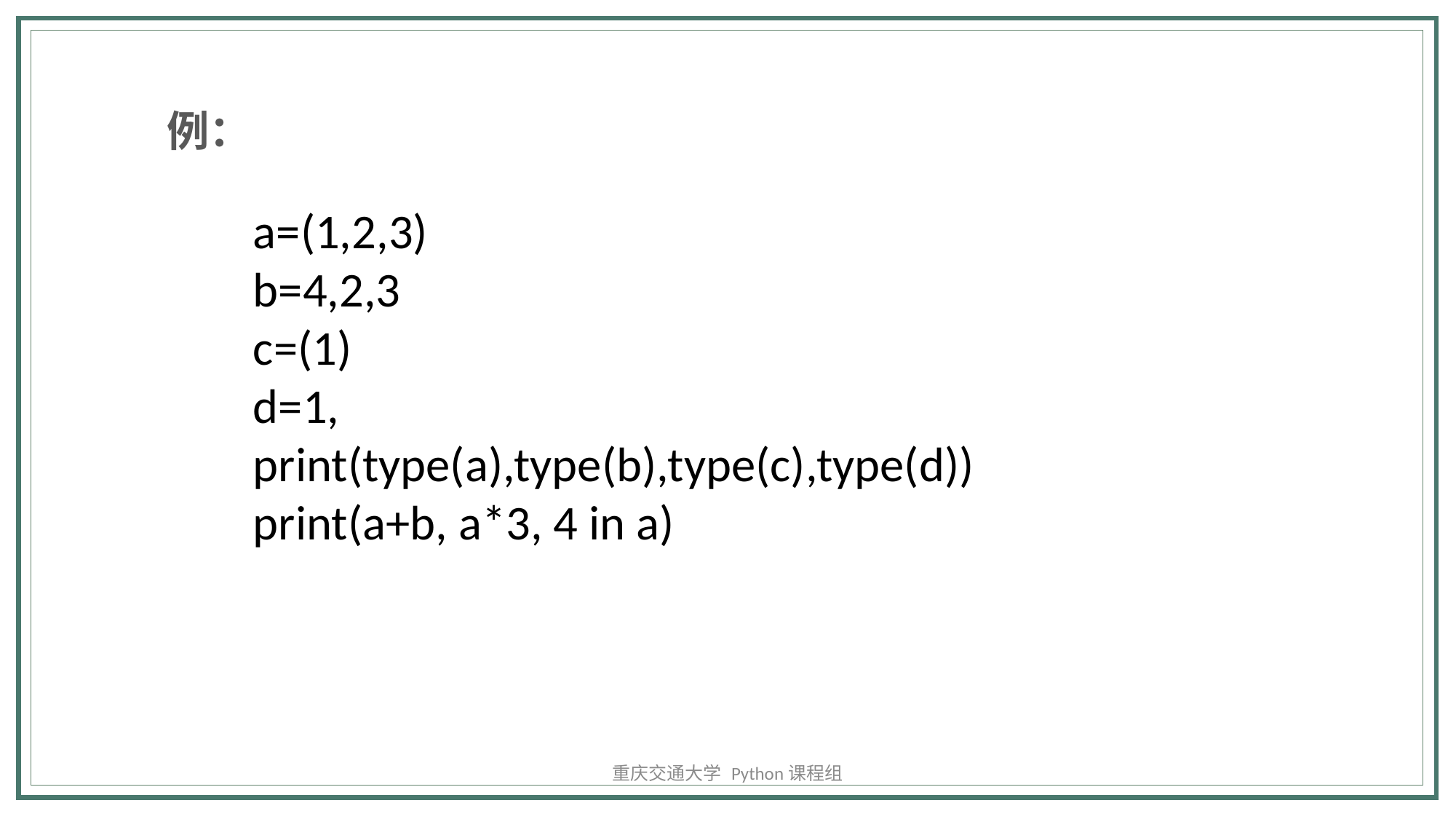

例：
a=(1,2,3)
b=4,2,3
c=(1)
d=1,
print(type(a),type(b),type(c),type(d))
print(a+b, a*3, 4 in a)
重庆交通大学 Python课程组